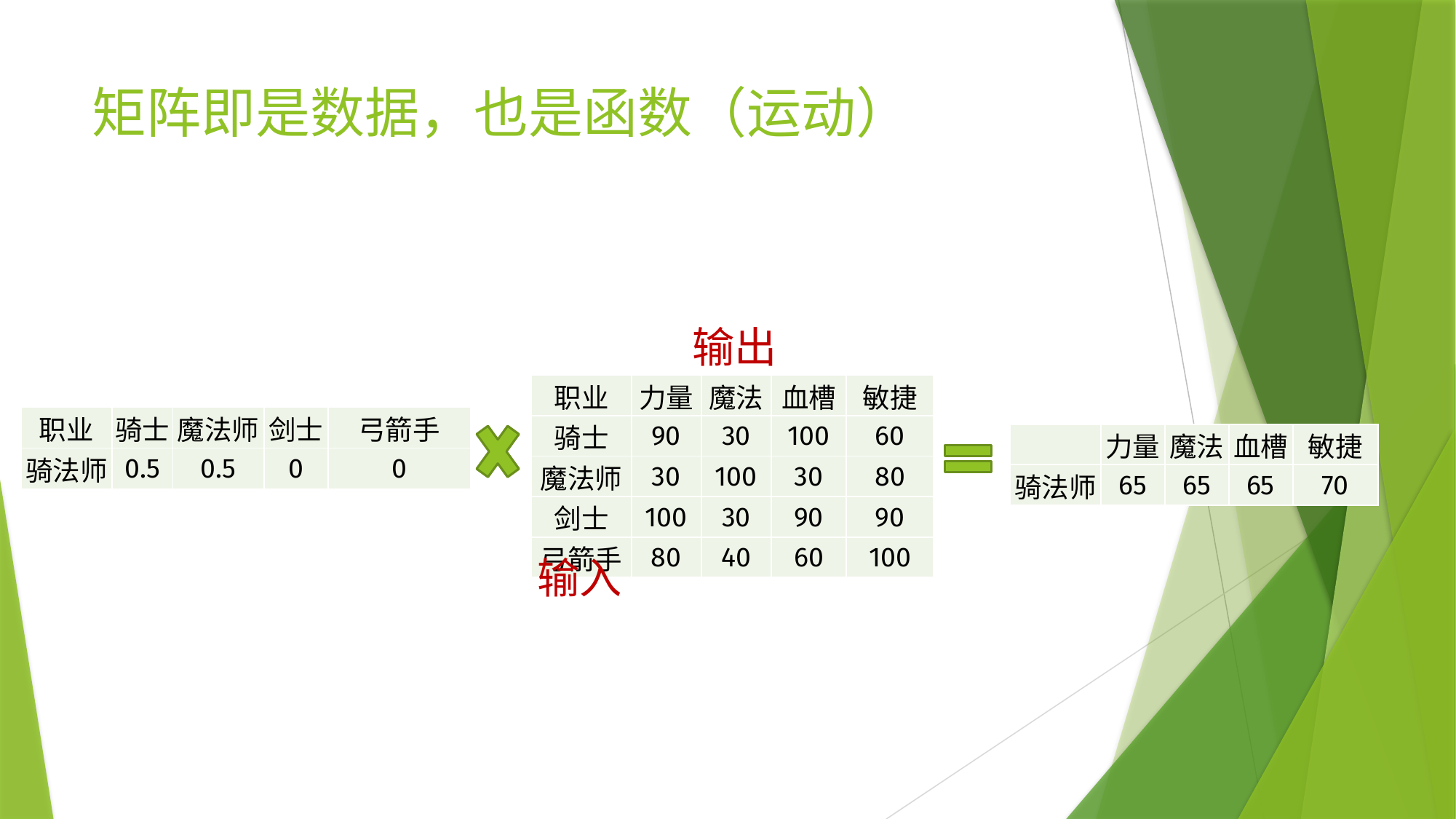

# 矩阵即是数据，也是函数（运动）
输出
| 职业 | 力量 | 魔法 | 血槽 | 敏捷 |
| --- | --- | --- | --- | --- |
| 骑士 | 90 | 30 | 100 | 60 |
| 魔法师 | 30 | 100 | 30 | 80 |
| 剑士 | 100 | 30 | 90 | 90 |
| 弓箭手 | 80 | 40 | 60 | 100 |
| 职业 | 骑士 | 魔法师 | 剑士 | 弓箭手 |
| --- | --- | --- | --- | --- |
| 骑法师 | 0.5 | 0.5 | 0 | 0 |

|  | 力量 | 魔法 | 血槽 | 敏捷 |
| --- | --- | --- | --- | --- |
| 骑法师 | 65 | 65 | 65 | 70 |

输入